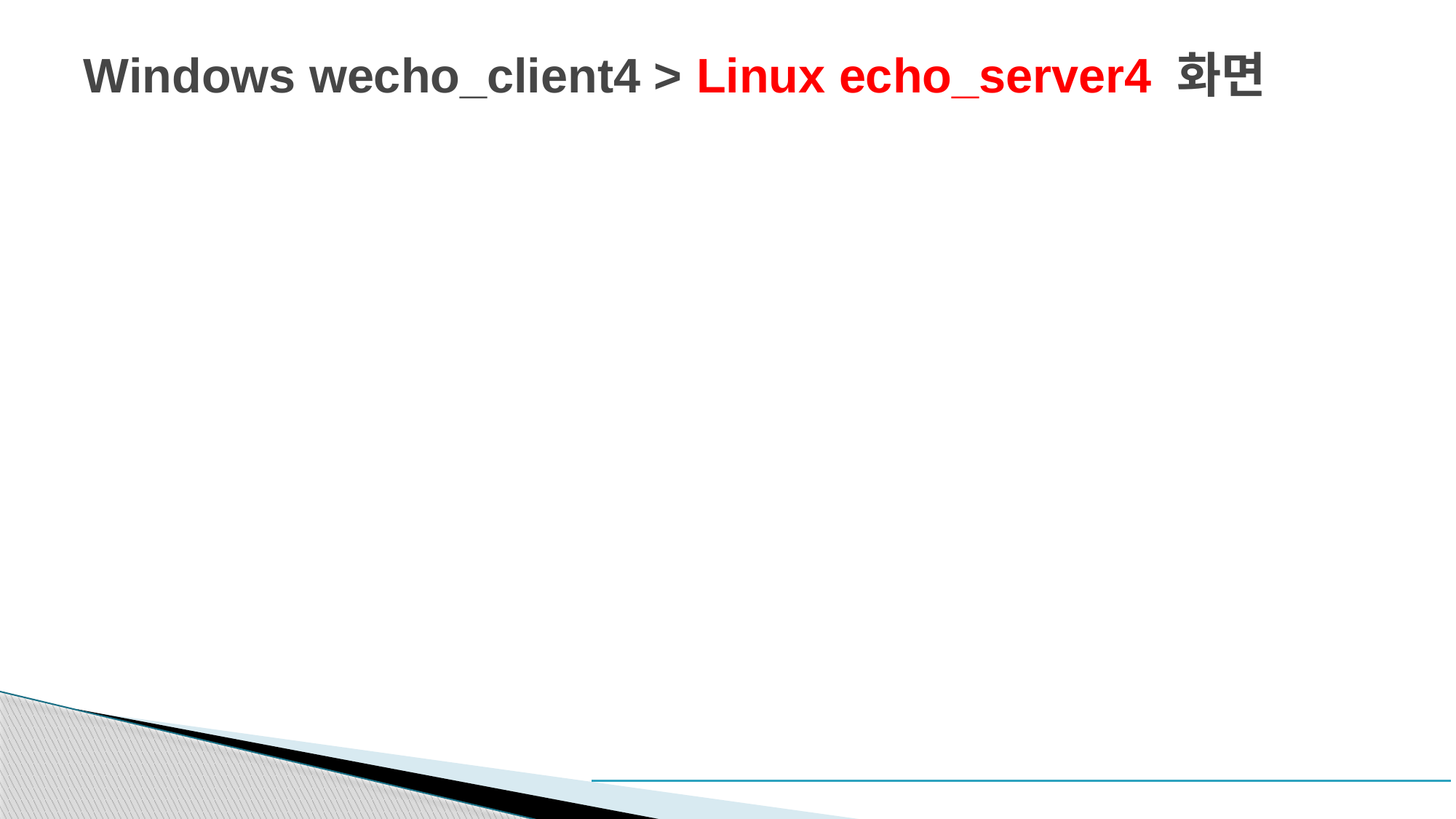

# Windows wecho_client4 > Linux echo_server4 화면